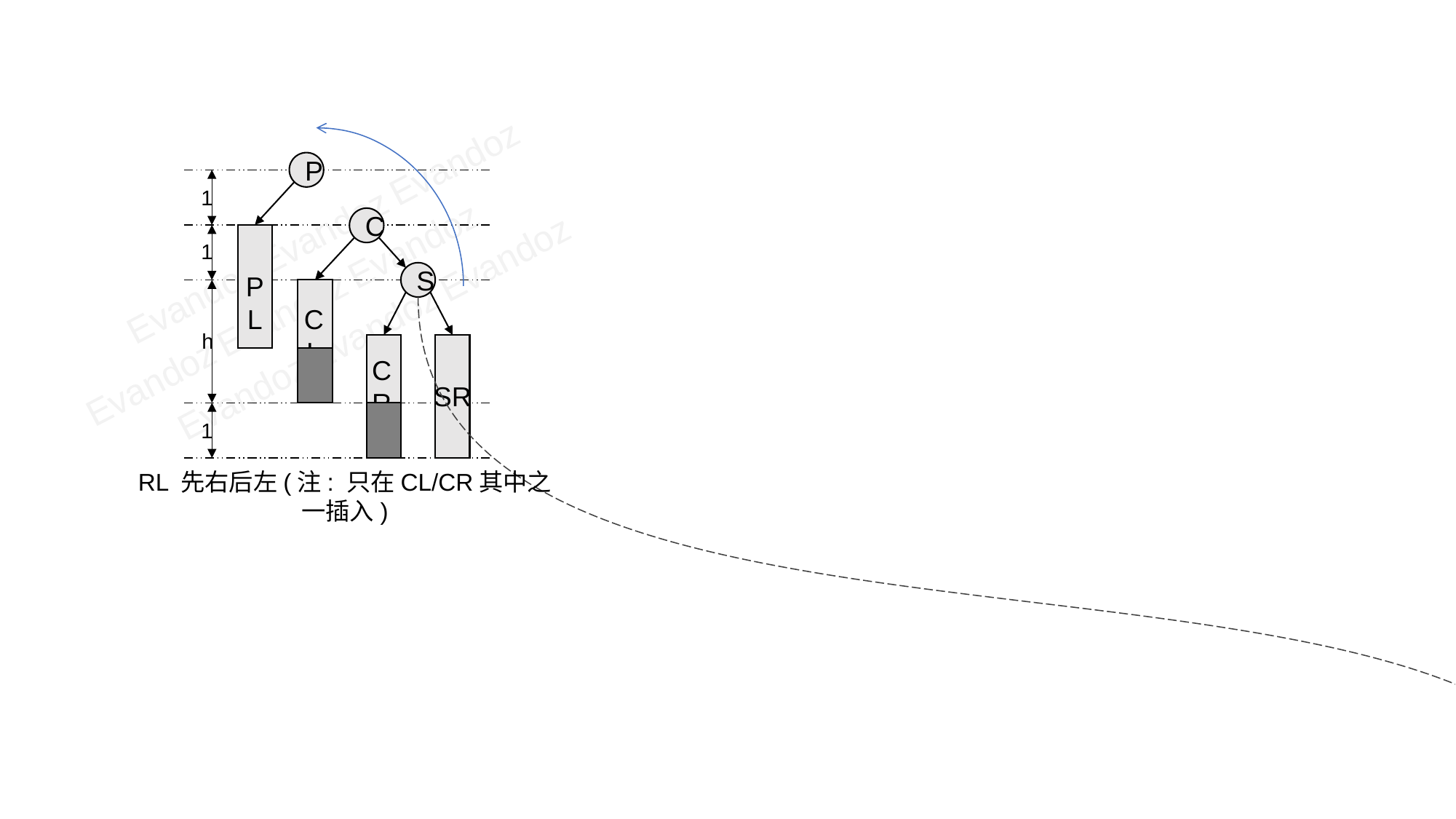

P
1
C
Evandoz
Evandoz
Evandoz
Evandoz
Evandoz
Evandoz
Evandoz
Evandoz
Evandoz

1
S
PL

CL
h

CR

SR

1
RL 先右后左(注: 只在CL/CR其中之一插入)